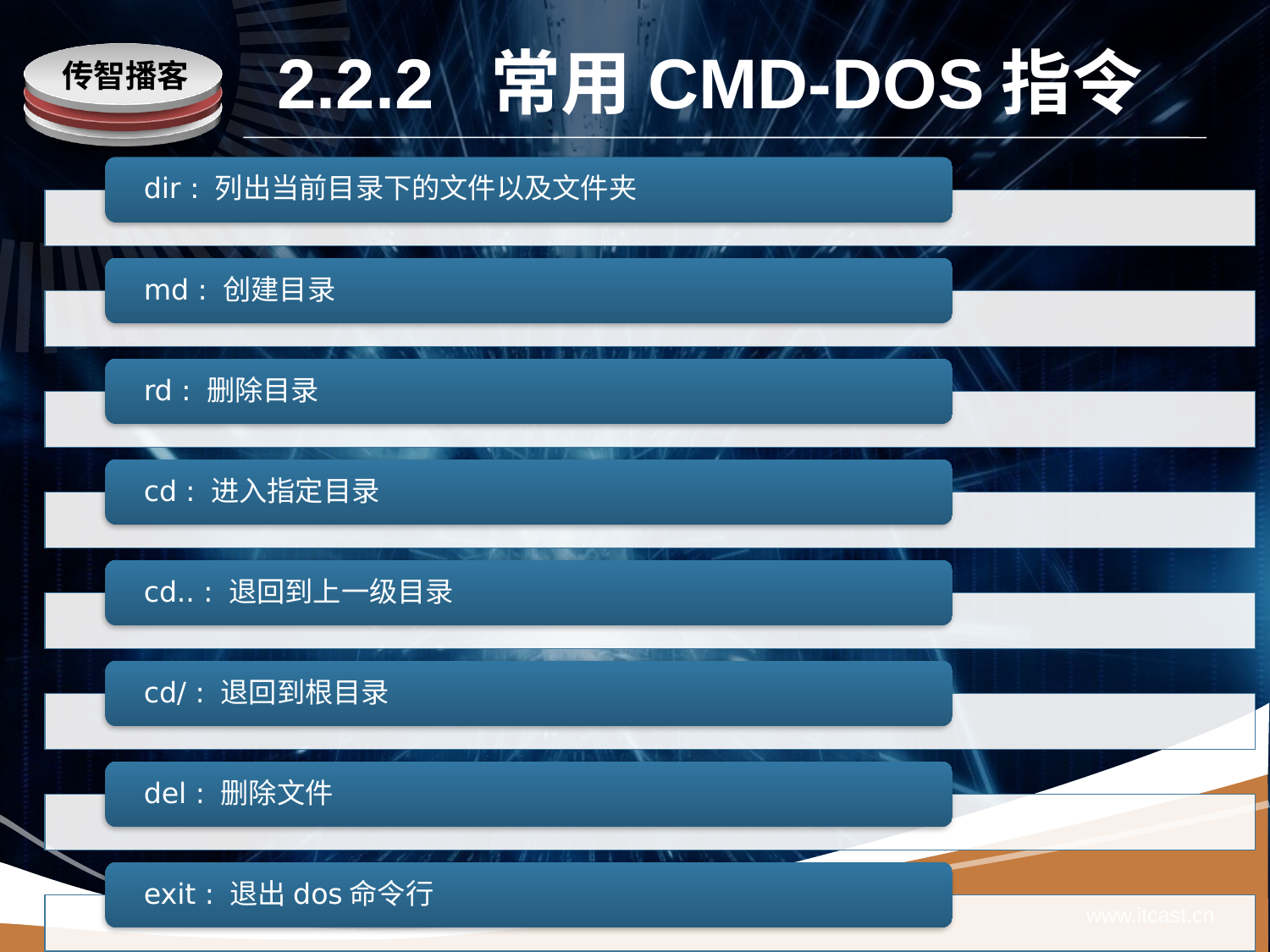

# 2.2.2  常用CMD-DOS指令
dir : 列出当前目录下的文件以及文件夹
md : 创建目录
rd : 删除目录
cd : 进入指定目录
cd.. : 退回到上一级目录
cd/ : 退回到根目录
del : 删除文件
exit : 退出dos命令行
www.itcast.cn